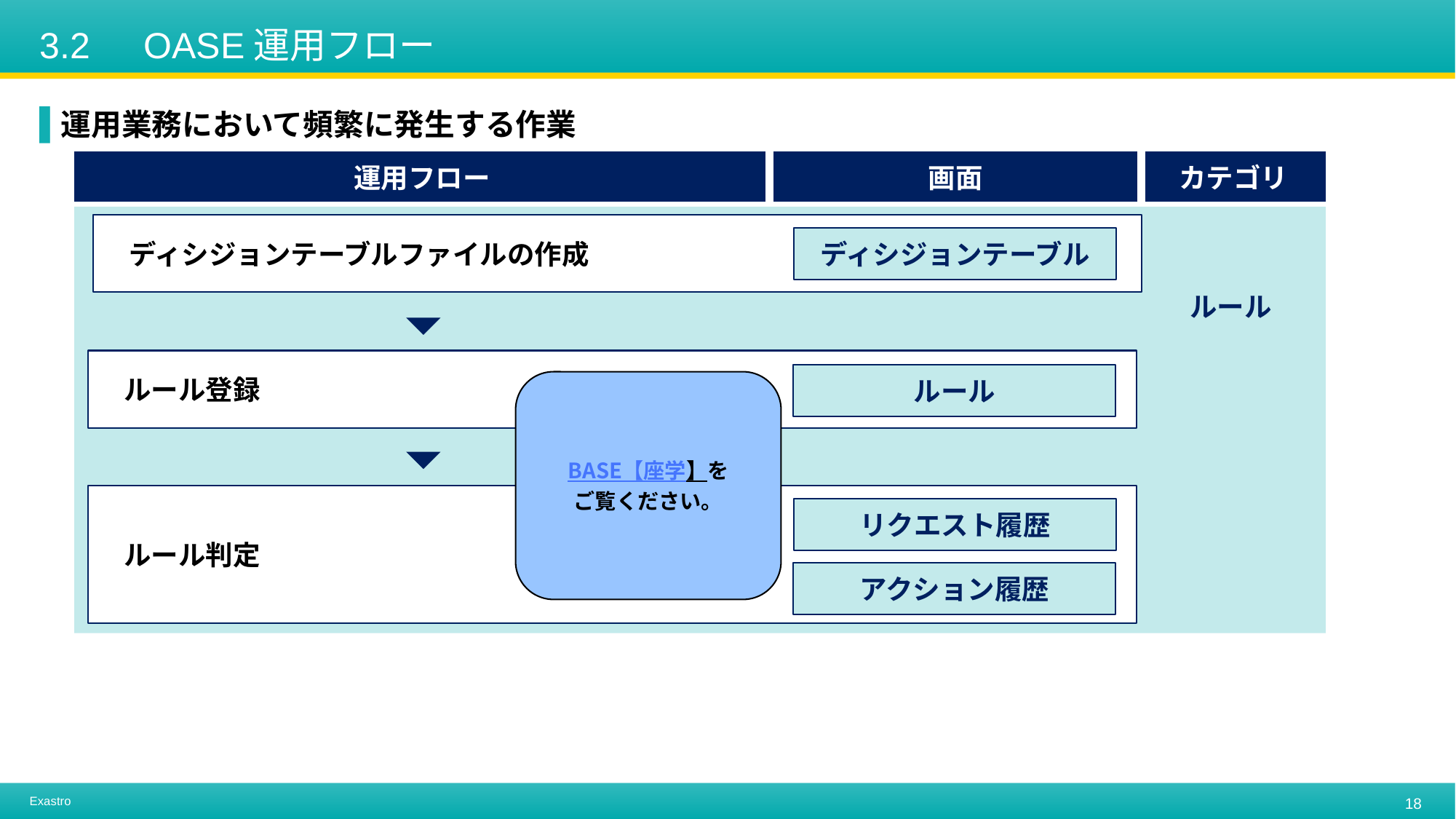

# 3.2　OASE運用フロー
運用業務において頻繁に発生する作業
| 運用フロー | 画面 | カテゴリ |
| --- | --- | --- |
|  |  |  |

ルール

　ディシジョンテーブルファイルの作成
ディシジョンテーブル

　ルール登録
ルール

　ルール判定
リクエスト履歴
アクション履歴
BASE【座学】を
ご覧ください。